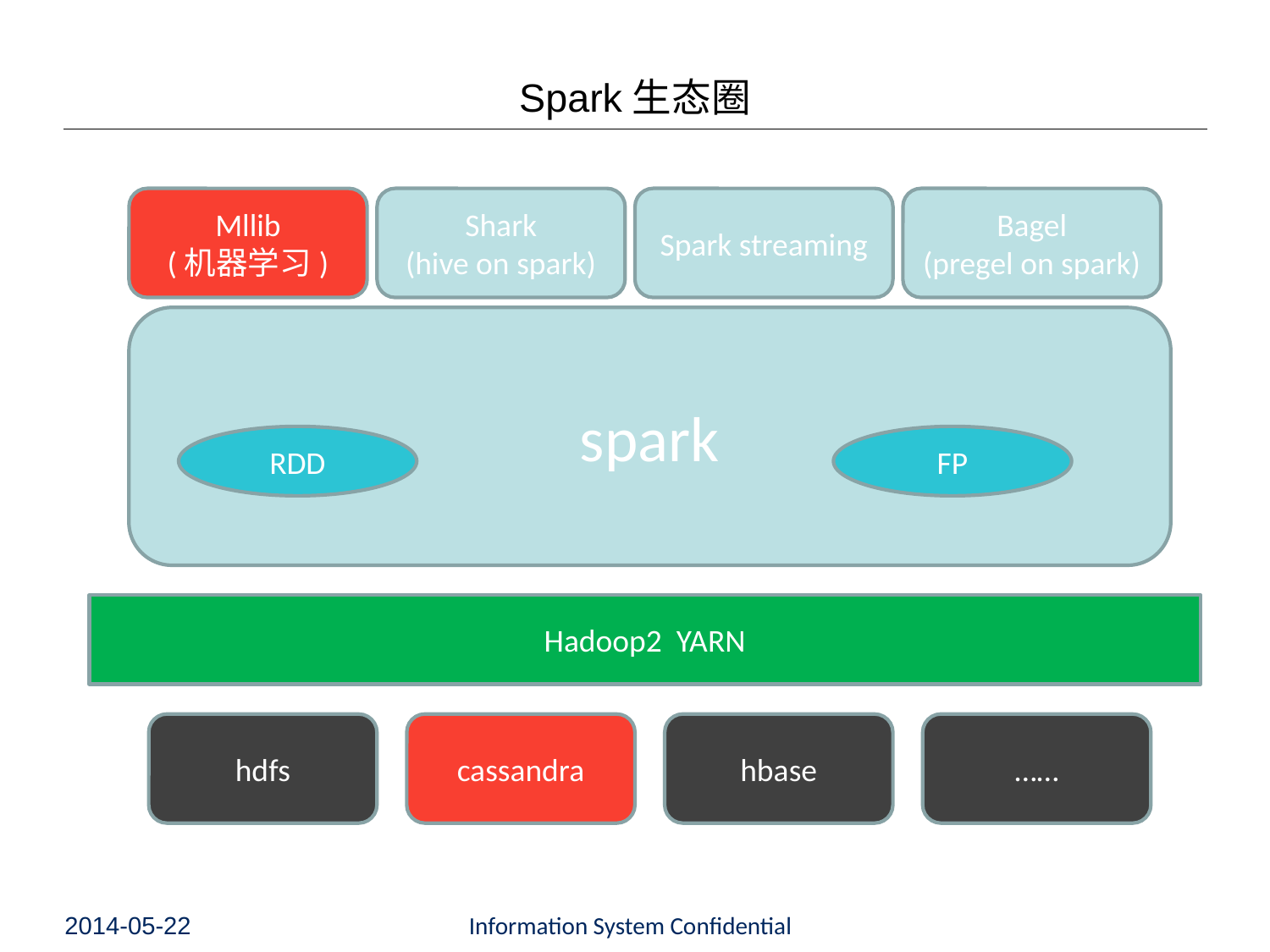

# Spark生态圈

Bagel
(pregel on spark)

Mllib
(机器学习)

Shark
(hive on spark)

Spark streaming

spark

RDD

FP

Hadoop2  YARN

hdfs

cassandra

hbase

……
7